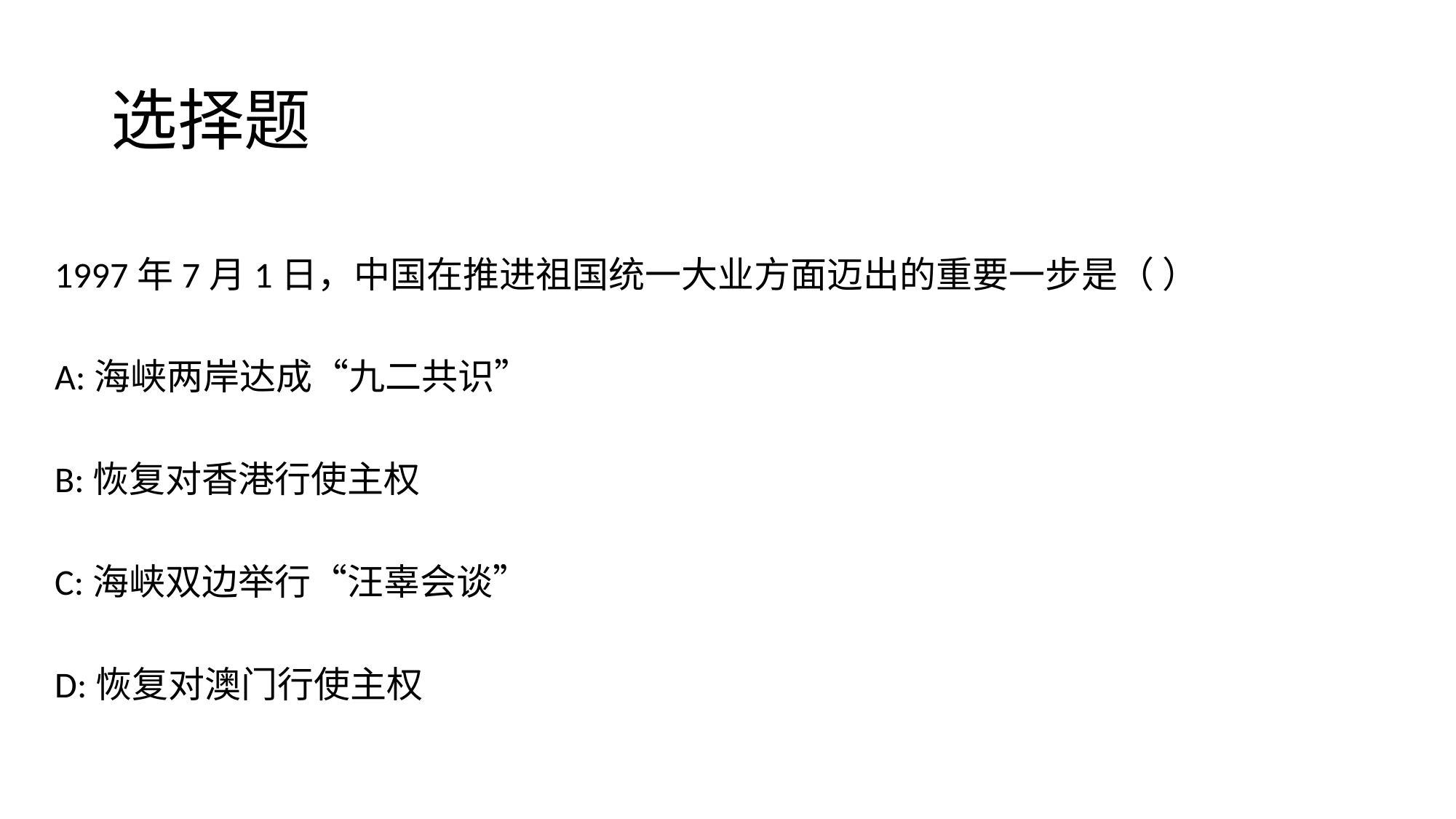

# 选择题
1997年7月1日，中国在推进祖国统一大业方面迈出的重要一步是（ ）
A:海峡两岸达成“九二共识”
B:恢复对香港行使主权
C:海峡双边举行“汪辜会谈”
D:恢复对澳门行使主权